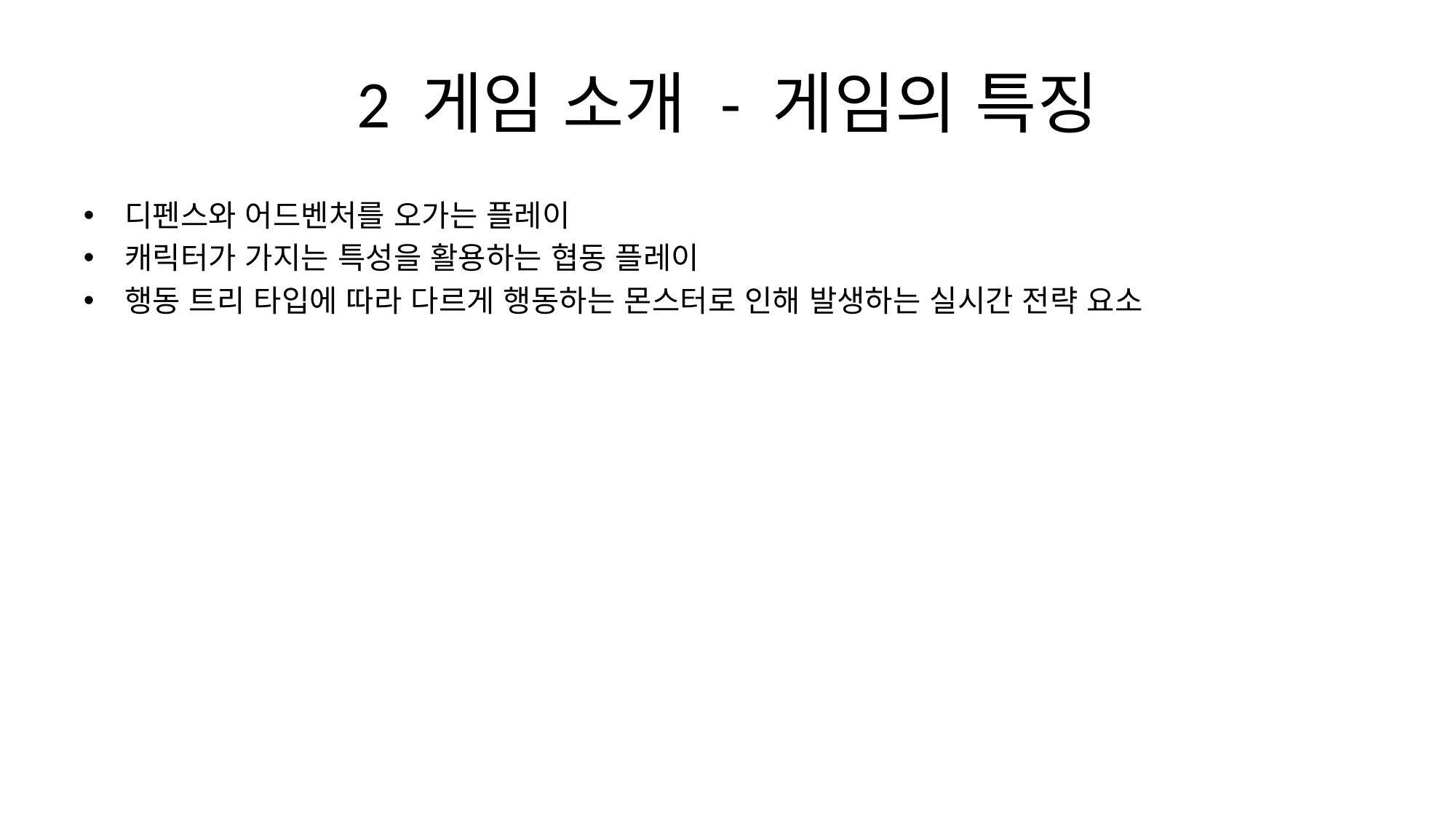

# 2 게임 소개 - 게임의 특징
디펜스와 어드벤처를 오가는 플레이
캐릭터가 가지는 특성을 활용하는 협동 플레이
행동 트리 타입에 따라 다르게 행동하는 몬스터로 인해 발생하는 실시간 전략 요소